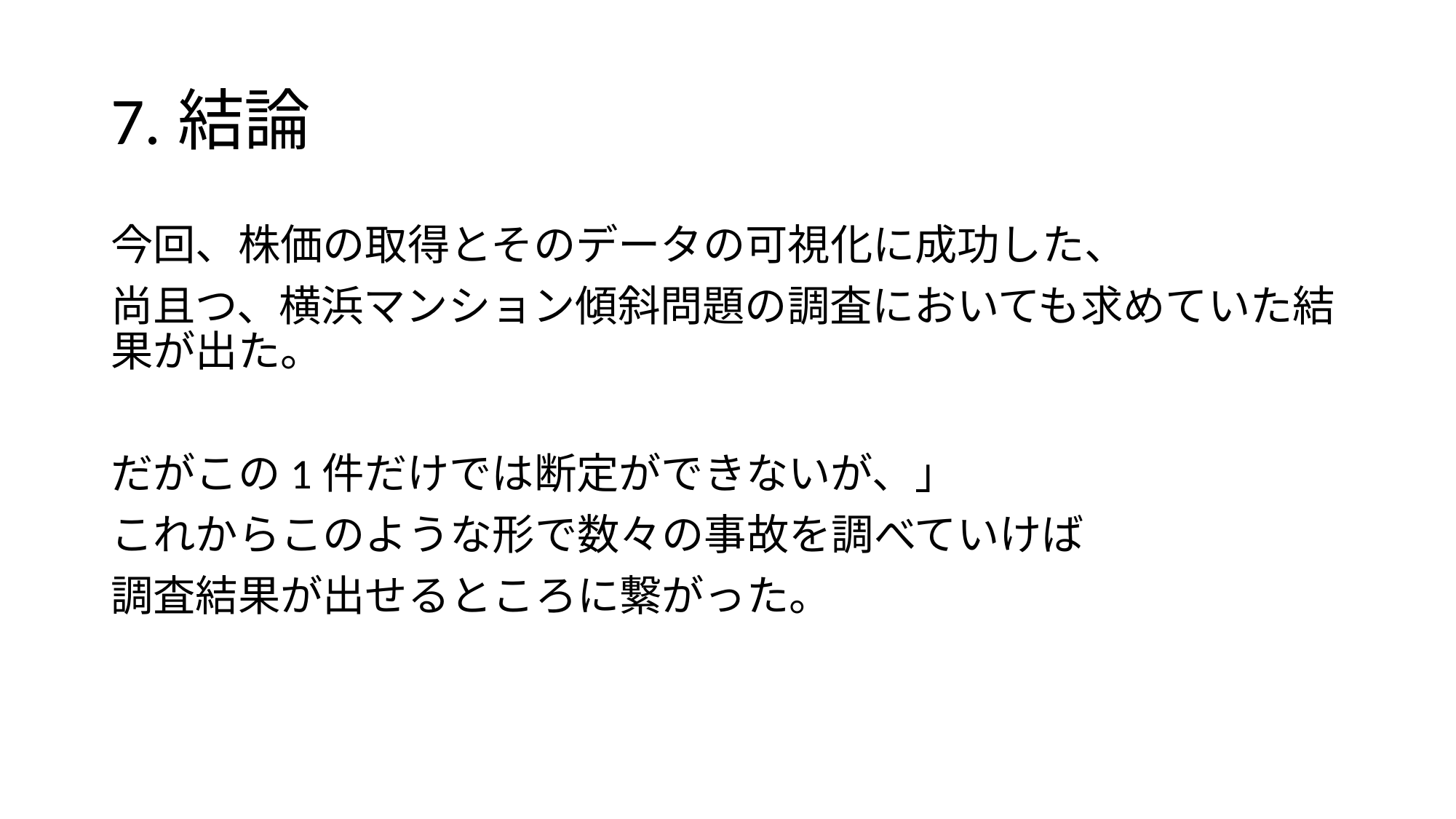

# 7.結論
今回、株価の取得とそのデータの可視化に成功した、
尚且つ、横浜マンション傾斜問題の調査においても求めていた結果が出た。

だがこの1件だけでは断定ができないが、」
これからこのような形で数々の事故を調べていけば
調査結果が出せるところに繋がった。